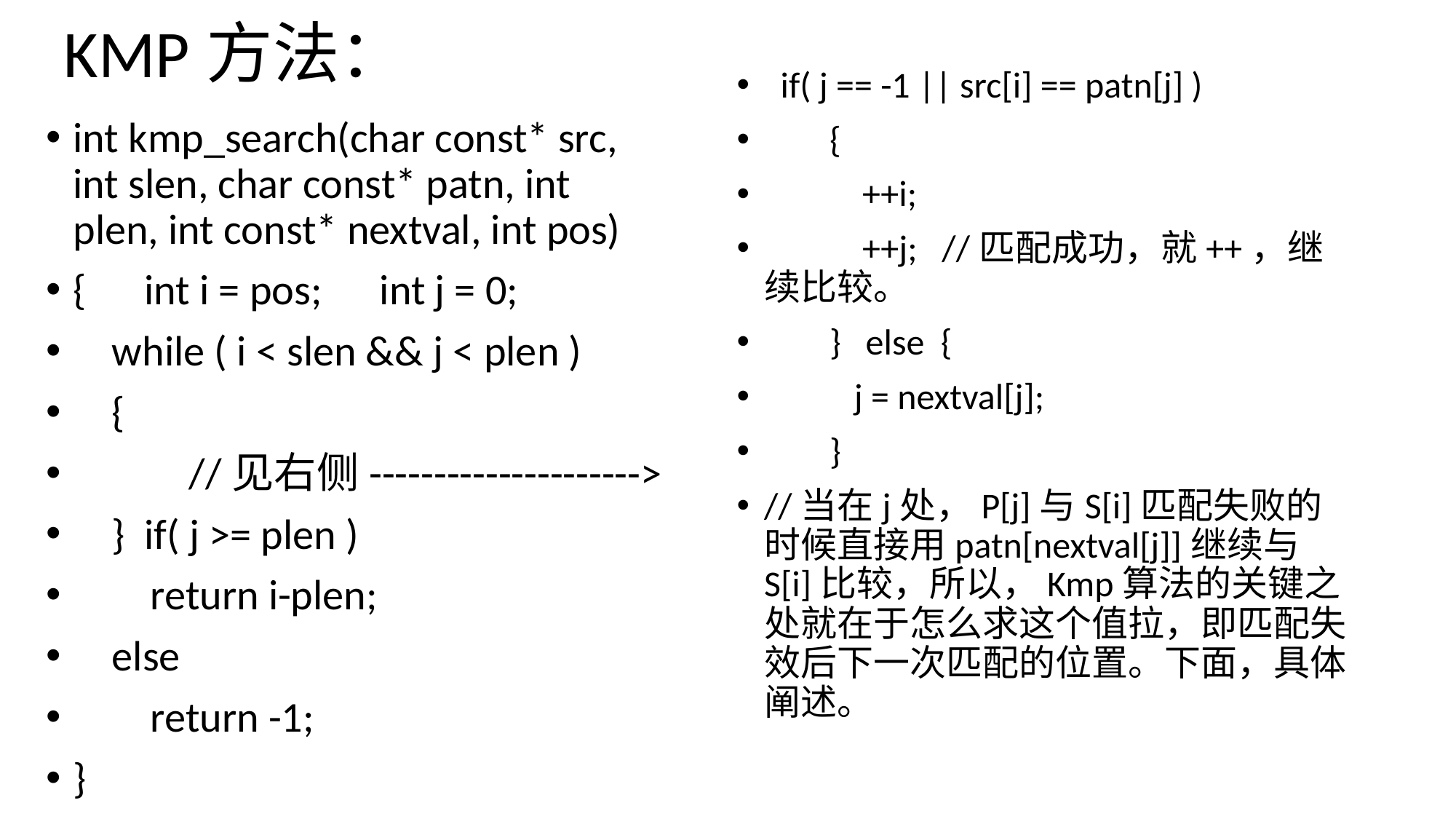

# KMP方法：
  if( j == -1 || src[i] == patn[j] )
        {
            ++i;
            ++j;   //匹配成功，就++，继续比较。
        }   else  {
           j = nextval[j];
        }
//当在j处，P[j]与S[i]匹配失败的时候直接用patn[nextval[j]]继续与S[i]比较，所以，Kmp算法的关键之处就在于怎么求这个值拉，即匹配失效后下一次匹配的位置。下面，具体阐述。
int kmp_search(char const* src, int slen, char const* patn, int plen, int const* nextval, int pos)
{      int i = pos;      int j = 0;
    while ( i < slen && j < plen )
    {
            //见右侧--------------------->
    }  if( j >= plen )
        return i-plen;
    else
        return -1;
}